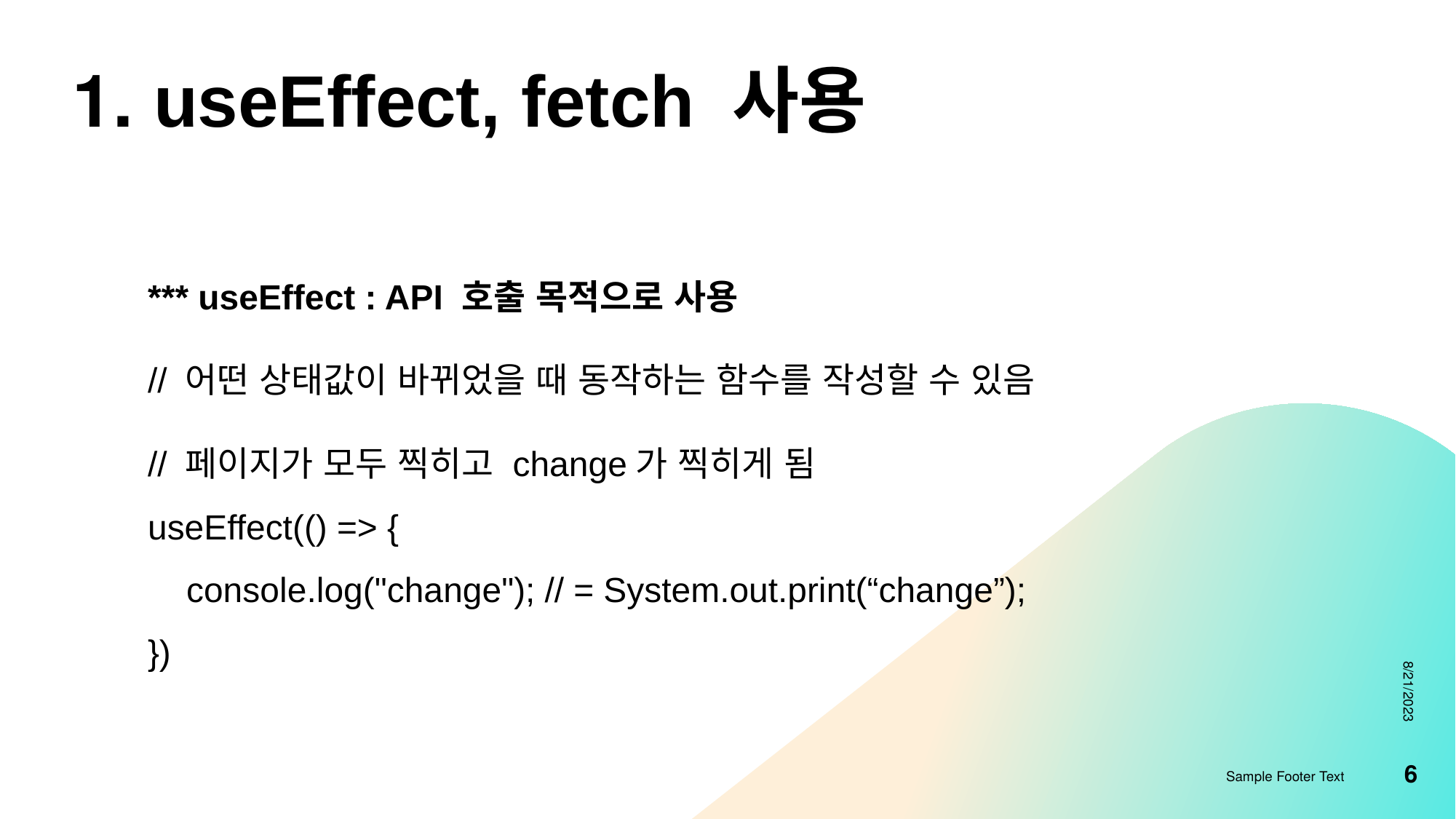

# 1. useEffect, fetch 사용
*** useEffect : API 호출 목적으로 사용
// 어떤 상태값이 바뀌었을 때 동작하는 함수를 작성할 수 있음
// 페이지가 모두 찍히고 change가 찍히게 됨
useEffect(() => {
    console.log("change"); // = System.out.print(“change”);
})
8/21/2023
Sample Footer Text
6